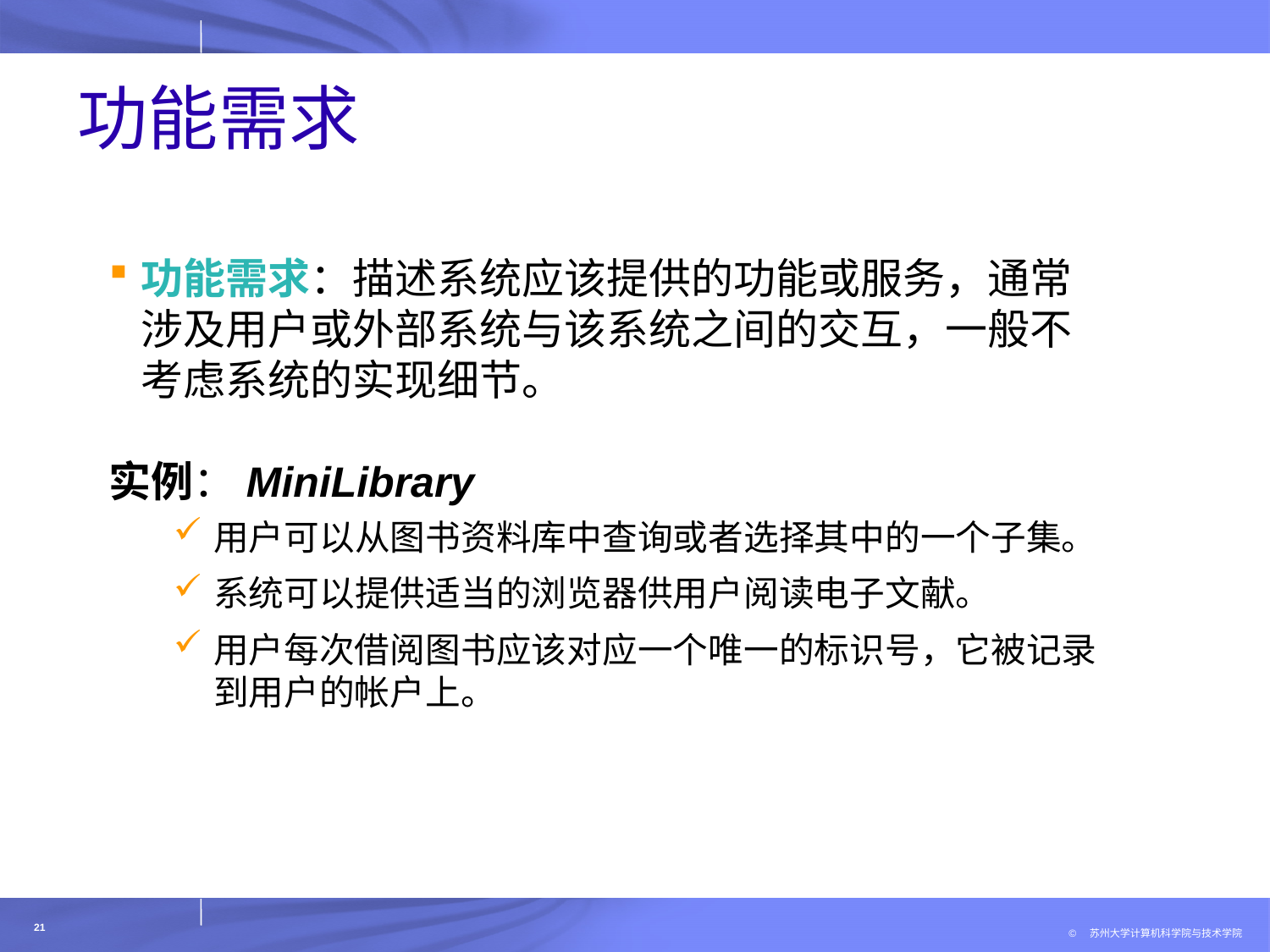

# 功能需求
功能需求：描述系统应该提供的功能或服务，通常涉及用户或外部系统与该系统之间的交互，一般不考虑系统的实现细节。

实例：MiniLibrary
用户可以从图书资料库中查询或者选择其中的一个子集。
系统可以提供适当的浏览器供用户阅读电子文献。
用户每次借阅图书应该对应一个唯一的标识号，它被记录到用户的帐户上。

21